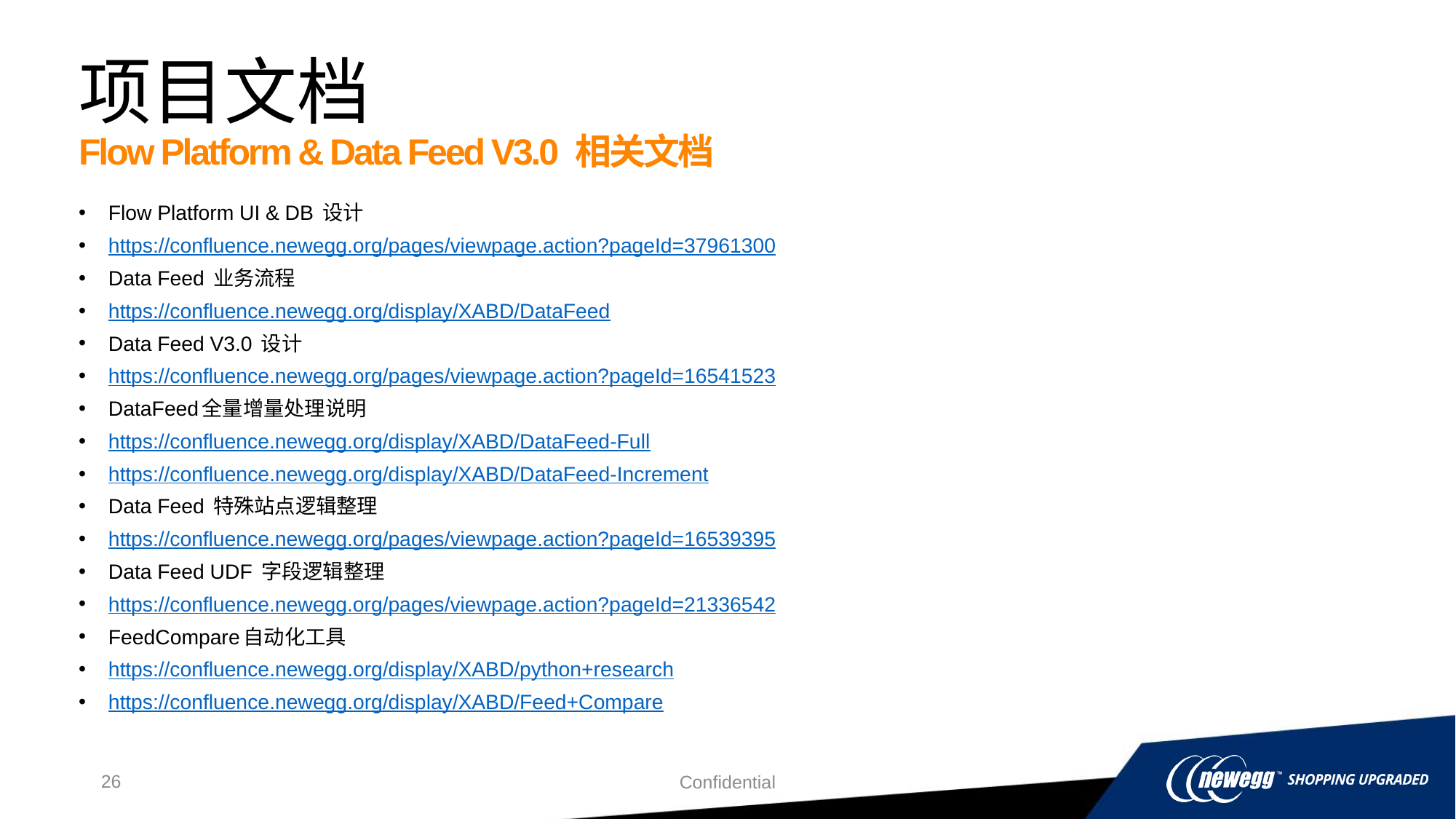

# 项目文档
Flow Platform & Data Feed V3.0 相关文档
Flow Platform UI & DB 设计
https://confluence.newegg.org/pages/viewpage.action?pageId=37961300
Data Feed 业务流程
https://confluence.newegg.org/display/XABD/DataFeed
Data Feed V3.0 设计
https://confluence.newegg.org/pages/viewpage.action?pageId=16541523
DataFeed全量增量处理说明
https://confluence.newegg.org/display/XABD/DataFeed-Full
https://confluence.newegg.org/display/XABD/DataFeed-Increment
Data Feed 特殊站点逻辑整理
https://confluence.newegg.org/pages/viewpage.action?pageId=16539395
Data Feed UDF 字段逻辑整理
https://confluence.newegg.org/pages/viewpage.action?pageId=21336542
FeedCompare自动化工具
https://confluence.newegg.org/display/XABD/python+research
https://confluence.newegg.org/display/XABD/Feed+Compare